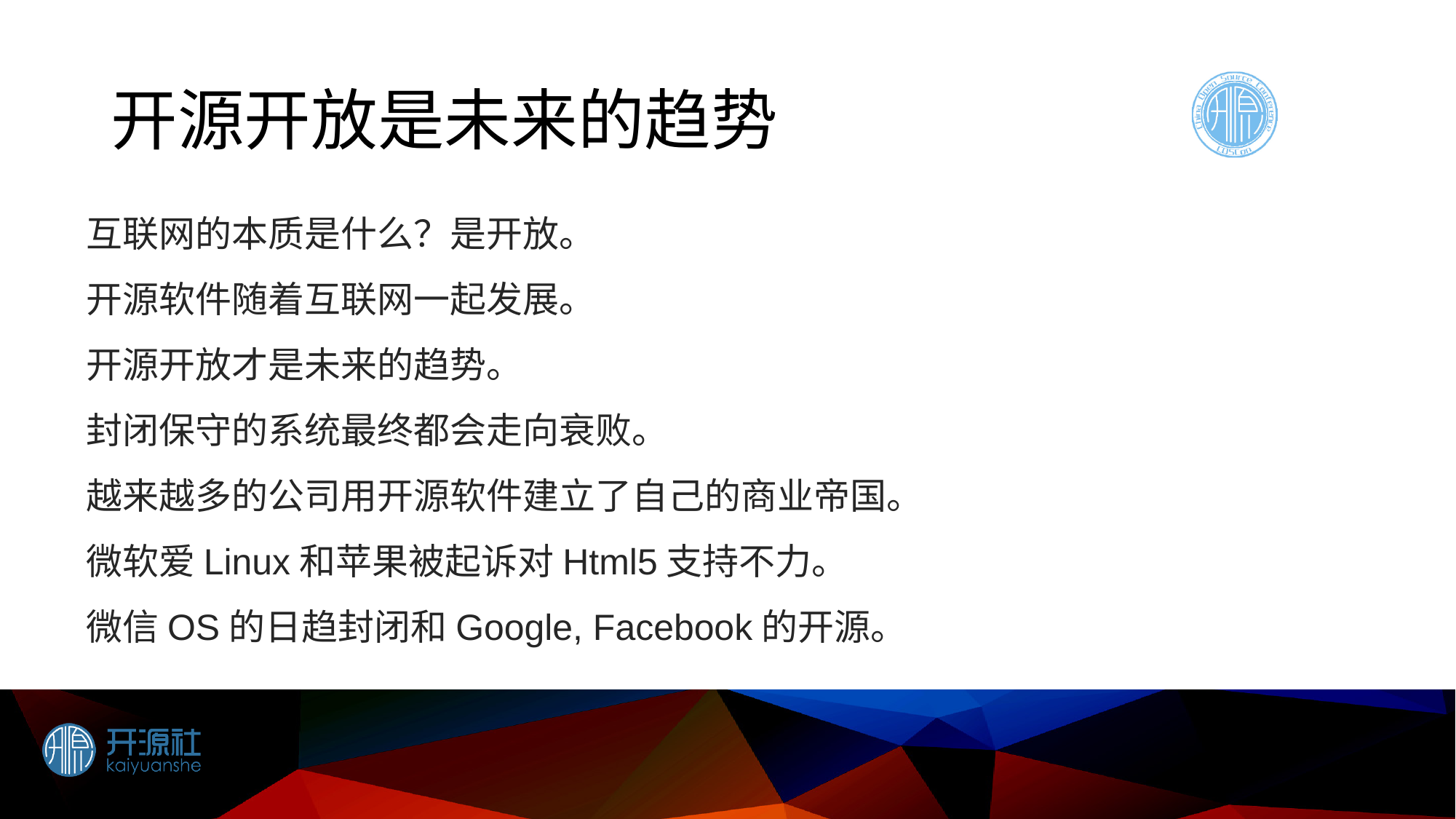

# 开源开放是未来的趋势
互联网的本质是什么？是开放。
开源软件随着互联网一起发展。
开源开放才是未来的趋势。
封闭保守的系统最终都会走向衰败。
越来越多的公司用开源软件建立了自己的商业帝国。
微软爱Linux和苹果被起诉对Html5支持不力。
微信OS的日趋封闭和Google, Facebook的开源。